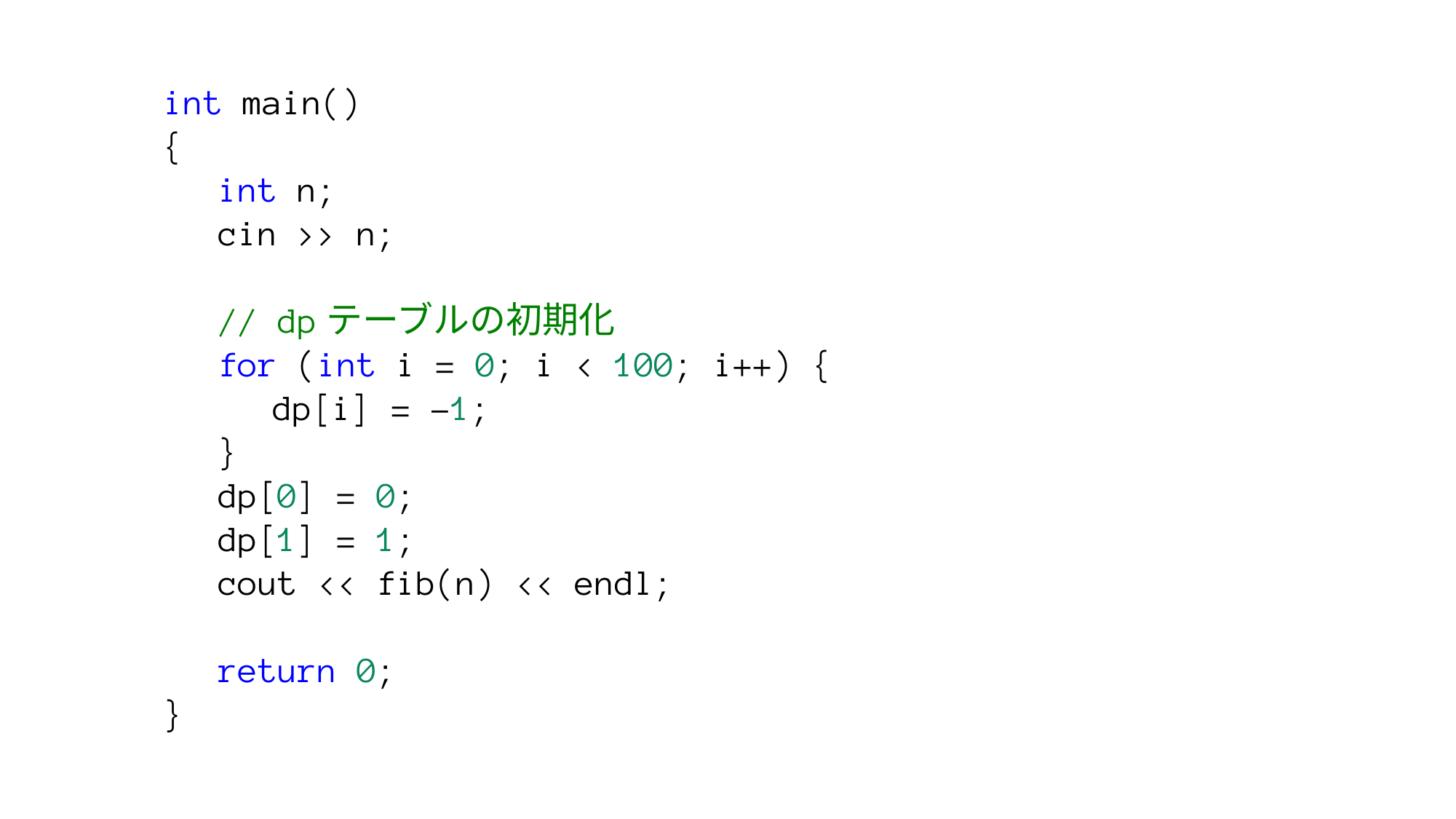

int main()
{
int n;
cin >> n;
// dpテーブルの初期化
for (int i = 0; i < 100; i++) {
dp[i] = -1;
}
dp[0] = 0;
dp[1] = 1;
cout << fib(n) << endl;
return 0;
}